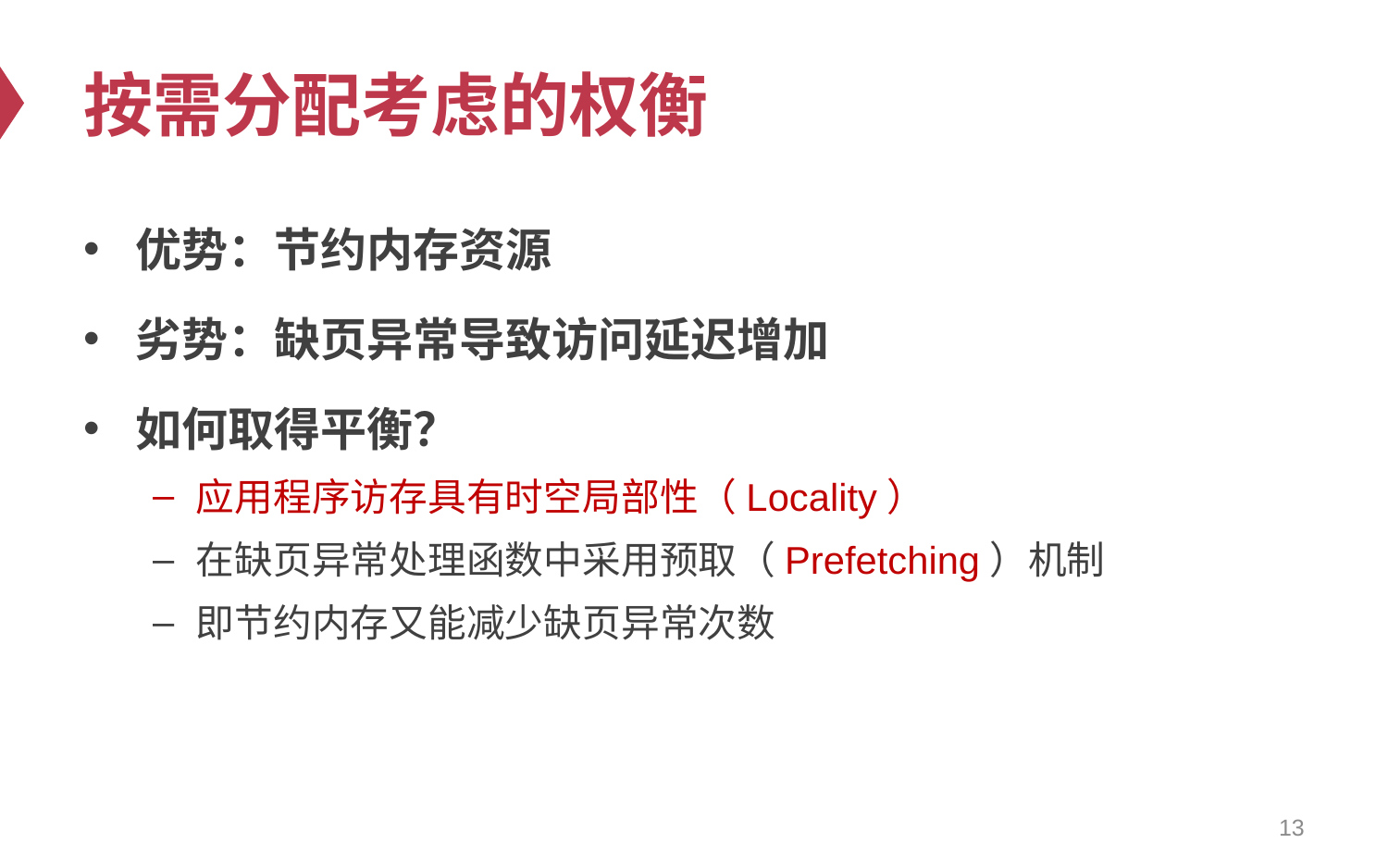

# 按需分配考虑的权衡
优势：节约内存资源
劣势：缺页异常导致访问延迟增加
如何取得平衡？
应用程序访存具有时空局部性（Locality）
在缺页异常处理函数中采用预取（Prefetching）机制
即节约内存又能减少缺页异常次数
13